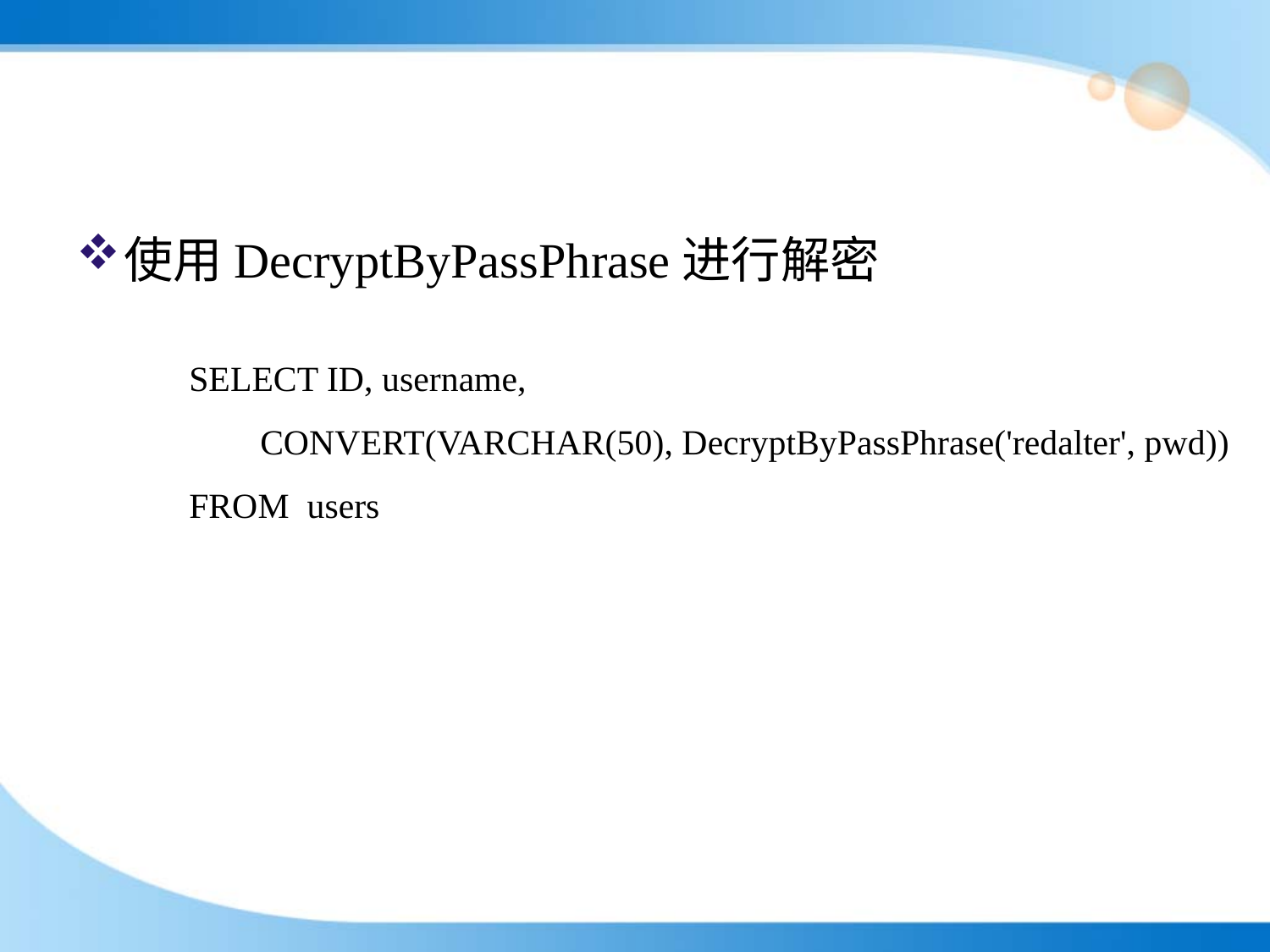

#
使用DecryptByPassPhrase进行解密
SELECT ID, username,
        CONVERT(VARCHAR(50), DecryptByPassPhrase('redalter', pwd))
FROM  users